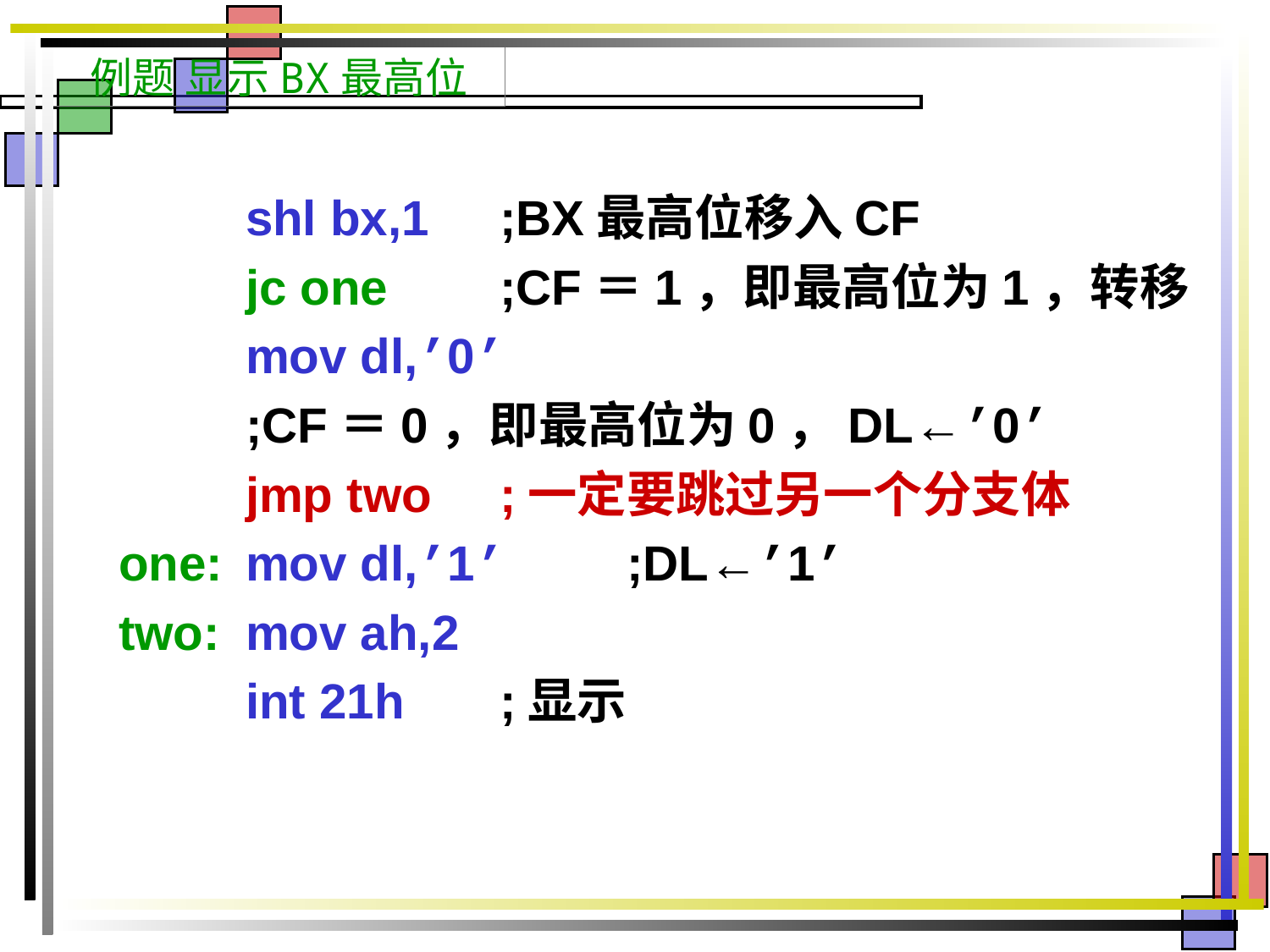

# 例题 显示BX最高位
	shl bx,1	;BX最高位移入CF
	jc one	;CF＝1，即最高位为1，转移
	mov dl,’0’
	;CF＝0，即最高位为0，DL←’0’
	jmp two	;一定要跳过另一个分支体
one:	mov dl,’1’	;DL←’1’
two:	mov ah,2
	int 21h	;显示